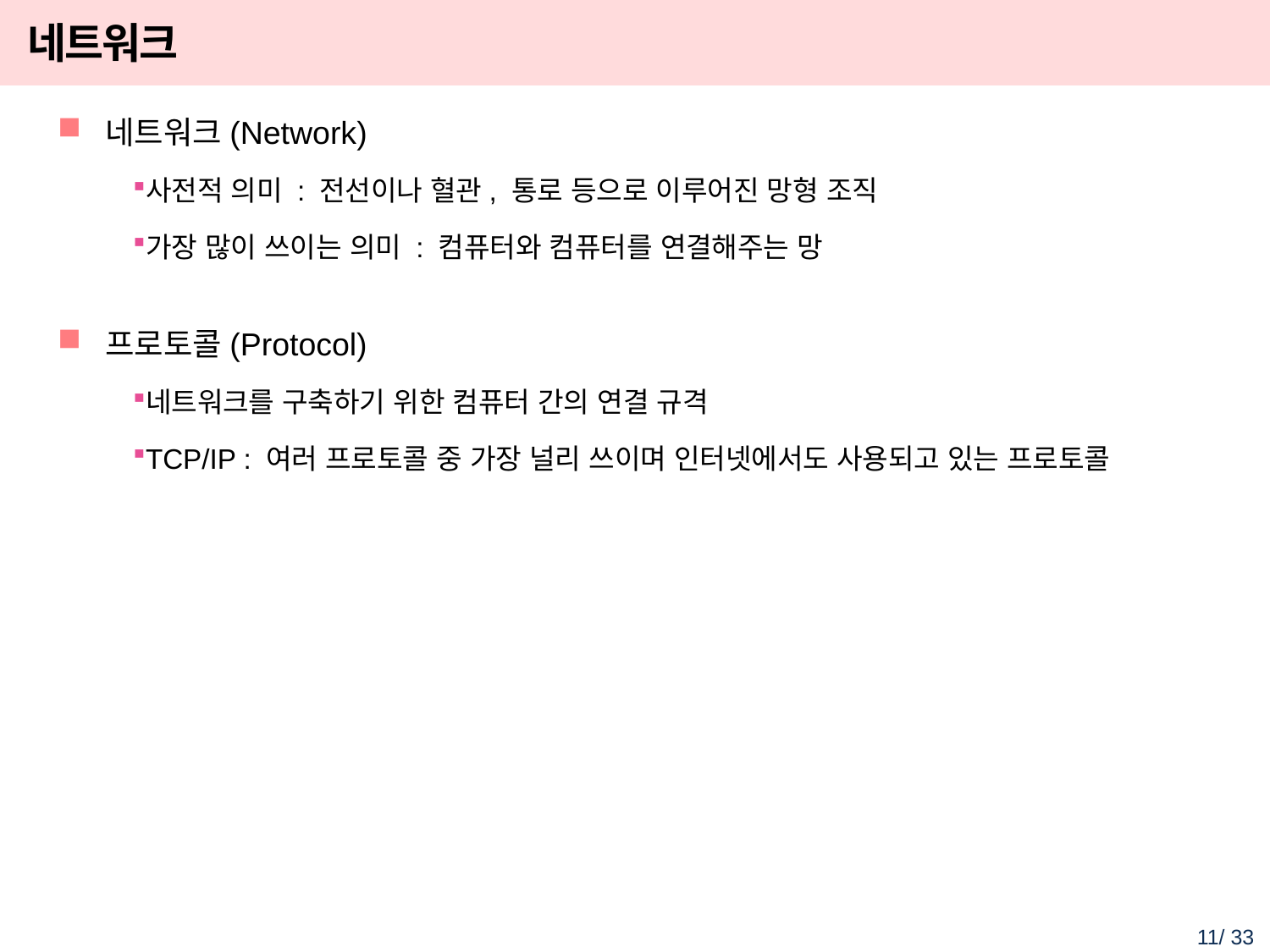

# 네트워크
네트워크(Network)
사전적 의미 : 전선이나 혈관, 통로 등으로 이루어진 망형 조직
가장 많이 쓰이는 의미 : 컴퓨터와 컴퓨터를 연결해주는 망

프로토콜(Protocol)
네트워크를 구축하기 위한 컴퓨터 간의 연결 규격
TCP/IP : 여러 프로토콜 중 가장 널리 쓰이며 인터넷에서도 사용되고 있는 프로토콜